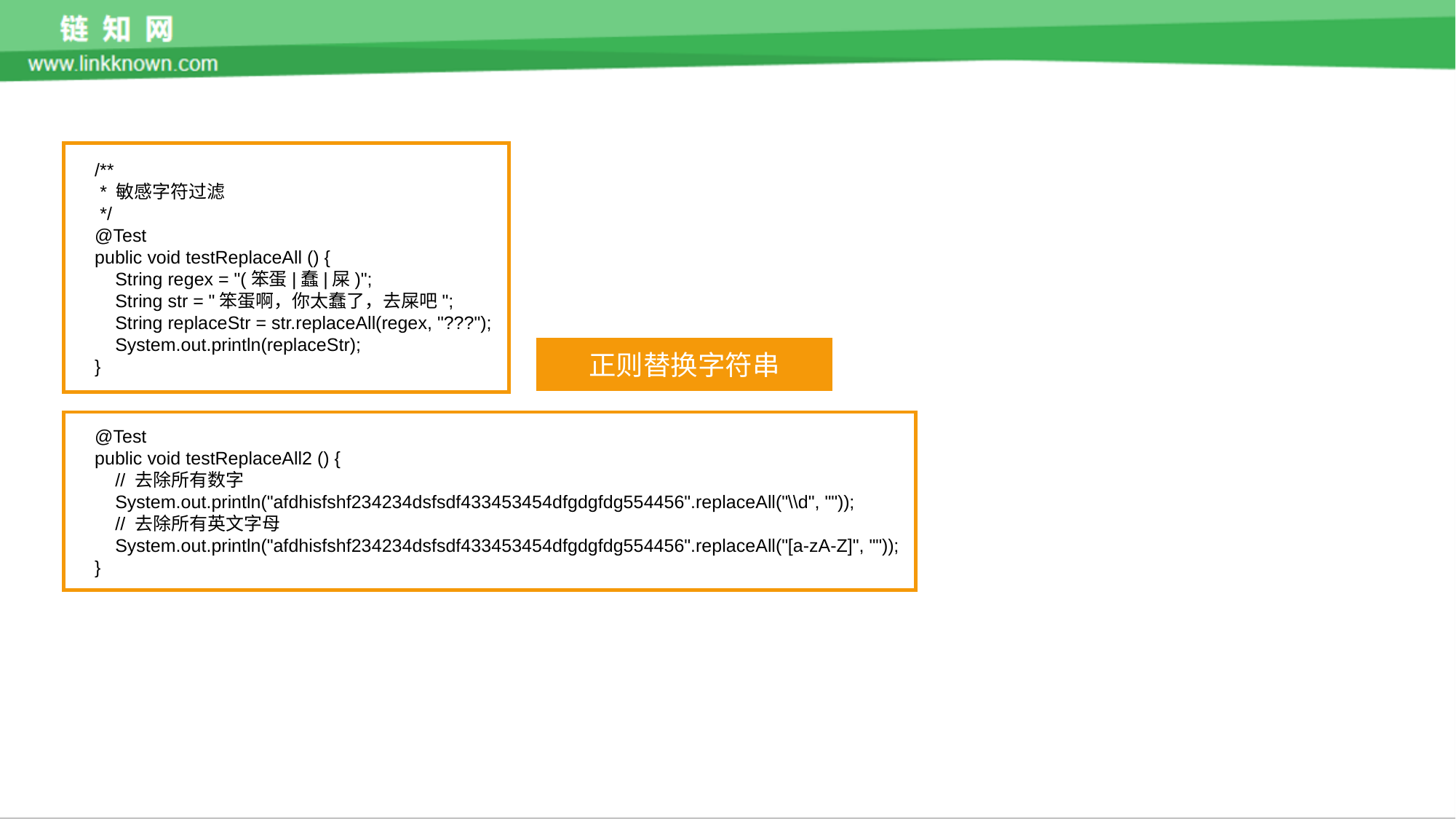

/**
     * 敏感字符过滤
     */
    @Test
    public void testReplaceAll () {
        String regex = "(笨蛋|蠢|屎)";
        String str = "笨蛋啊，你太蠢了，去屎吧";
        String replaceStr = str.replaceAll(regex, "???");
        System.out.println(replaceStr);
    }
正则替换字符串
    @Test
    public void testReplaceAll2 () {
        // 去除所有数字
        System.out.println("afdhisfshf234234dsfsdf433453454dfgdgfdg554456".replaceAll("\\d", ""));
        // 去除所有英文字母
        System.out.println("afdhisfshf234234dsfsdf433453454dfgdgfdg554456".replaceAll("[a-zA-Z]", ""));
    }